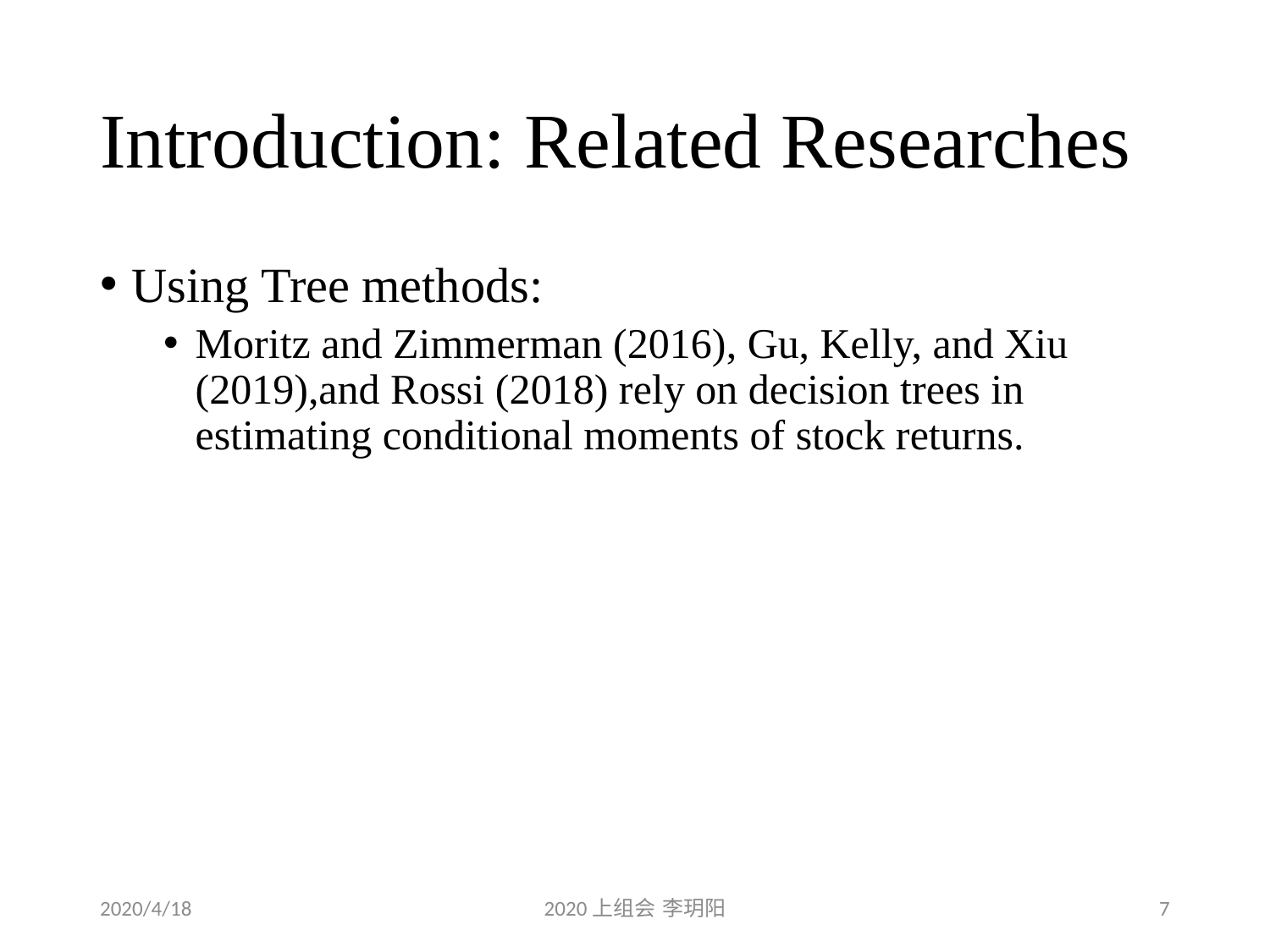

# Introduction: Related Researches
Using Tree methods:
Moritz and Zimmerman (2016), Gu, Kelly, and Xiu (2019),and Rossi (2018) rely on decision trees in estimating conditional moments of stock returns.
2020/4/18
2020上组会 李玥阳
7